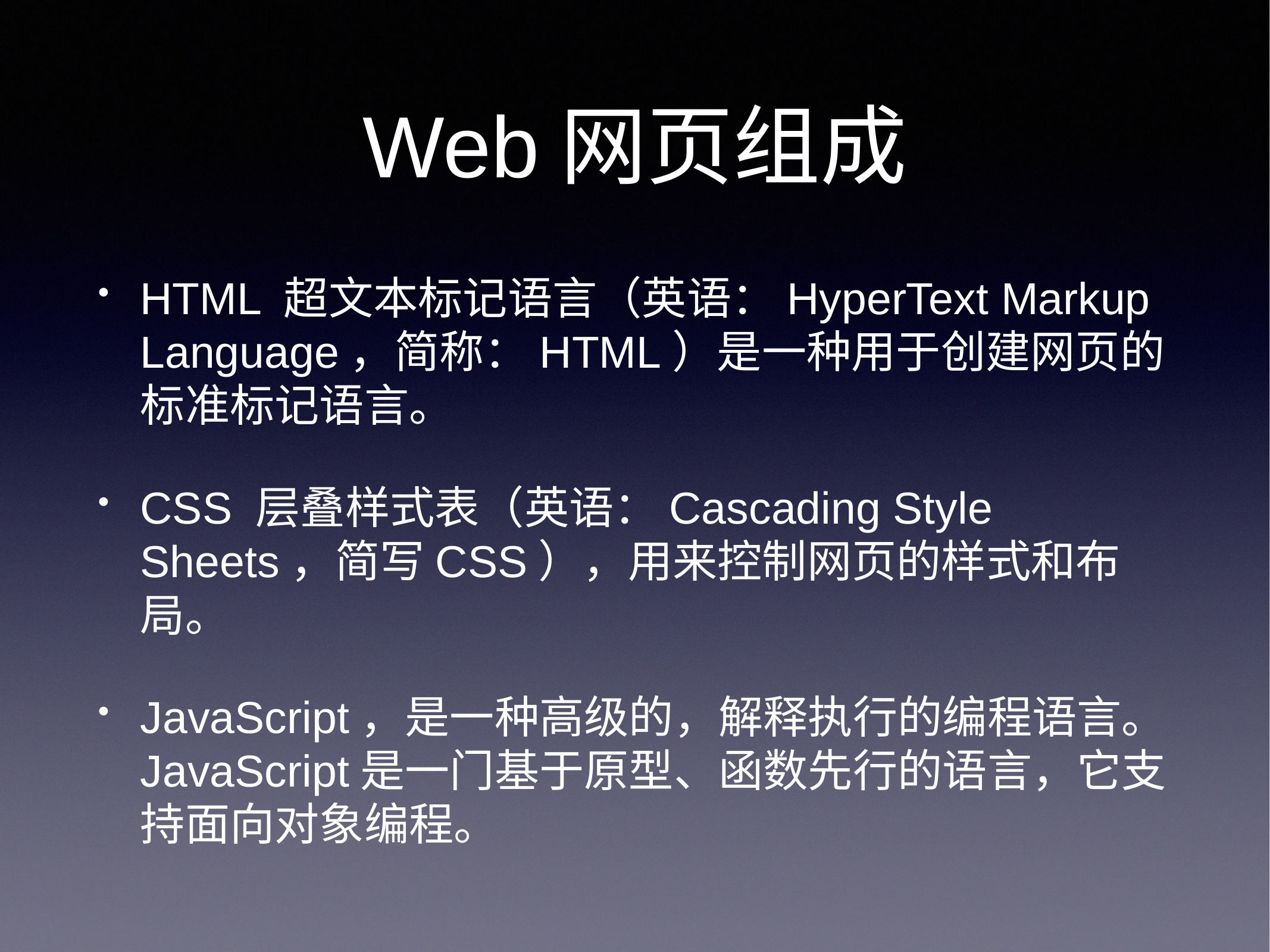

# Web网页组成
HTML 超文本标记语言（英语：HyperText Markup Language，简称：HTML）是一种用于创建网页的标准标记语言。
CSS 层叠样式表（英语：Cascading Style Sheets，简写CSS），用来控制网页的样式和布局。
JavaScript，是一种高级的，解释执行的编程语言。JavaScript是一门基于原型、函数先行的语言，它支持面向对象编程。